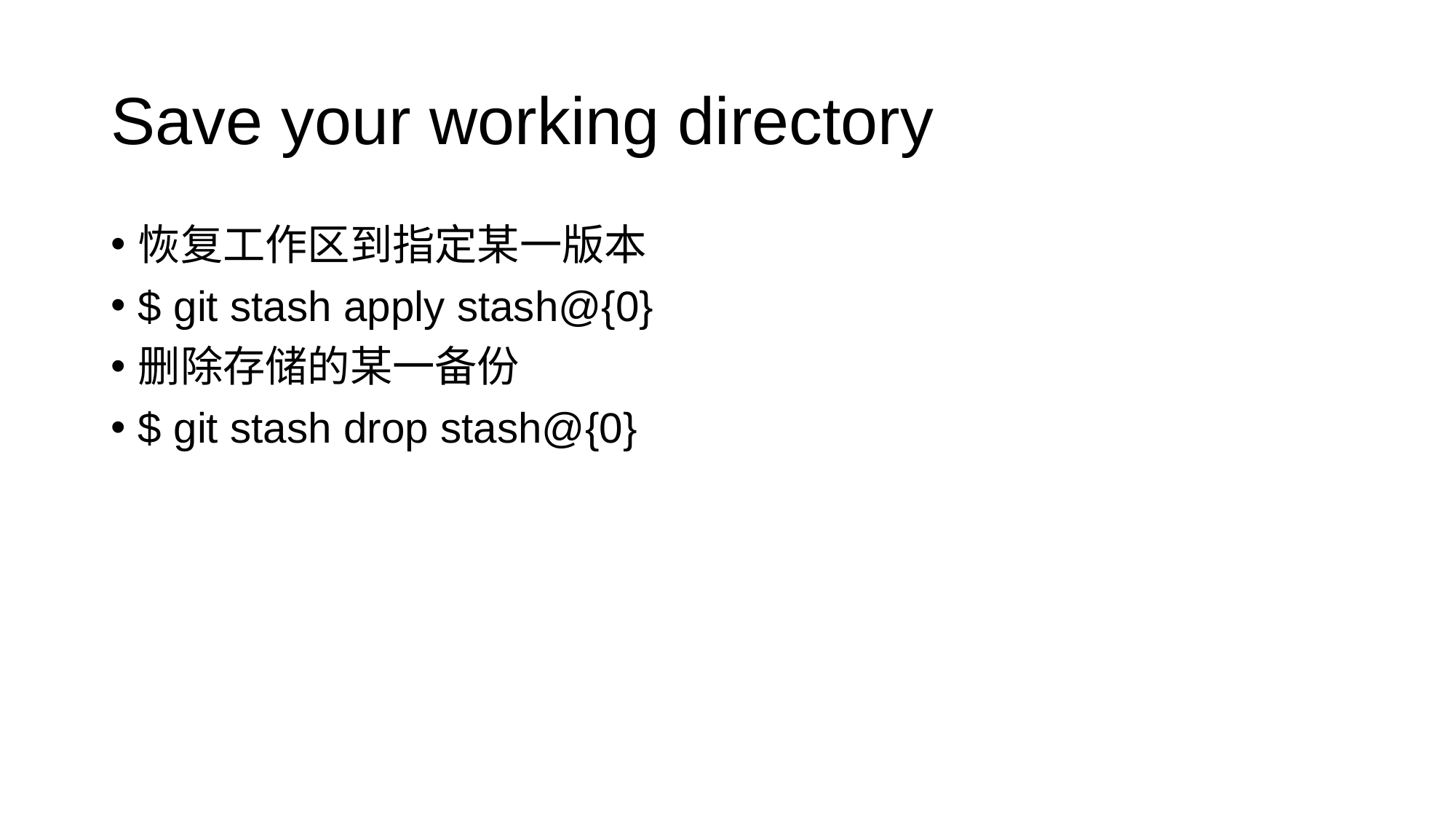

# Save your working directory
恢复工作区到指定某一版本
$ git stash apply stash@{0}
删除存储的某一备份
$ git stash drop stash@{0}